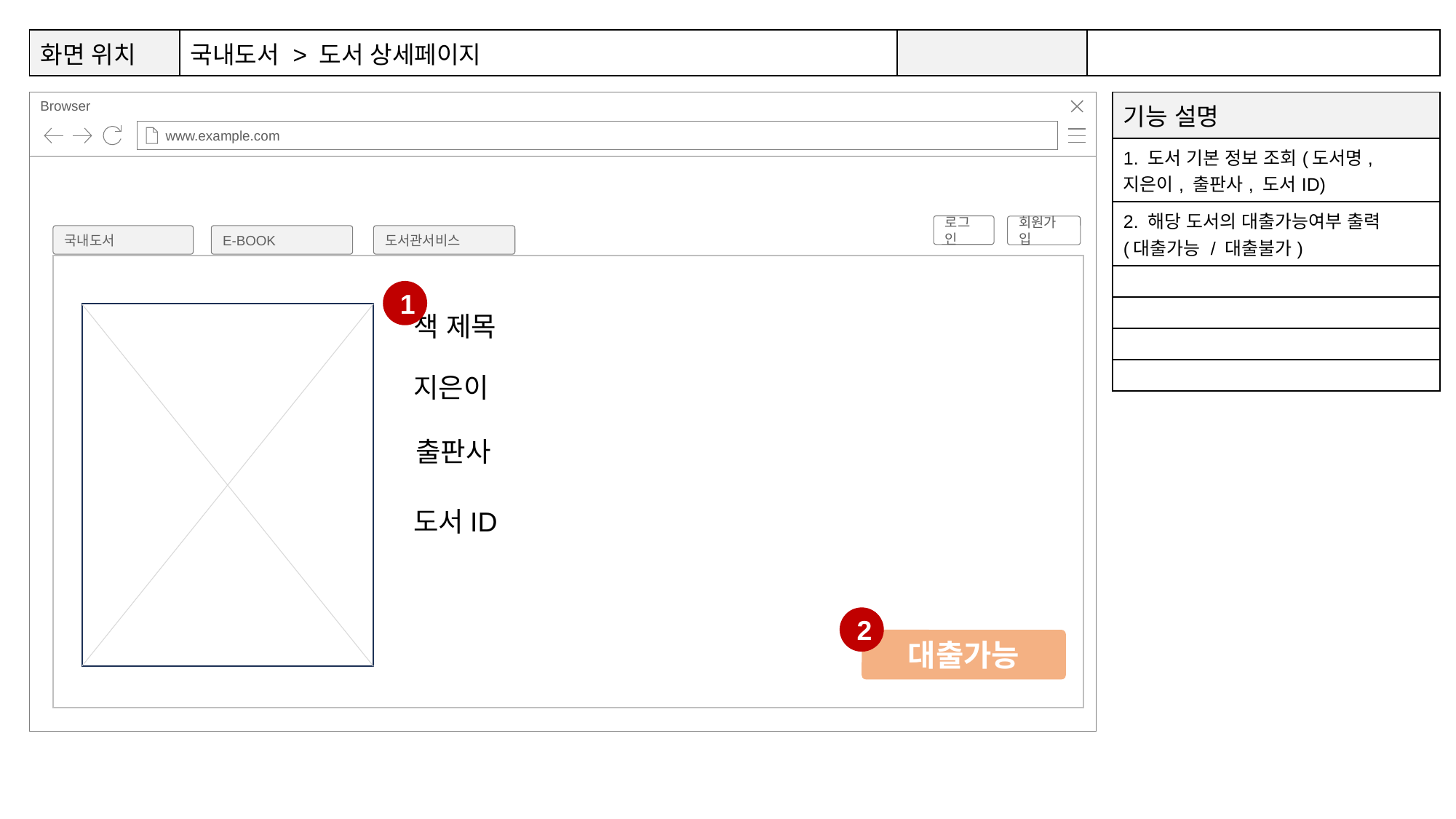

| 화면 위치 | 국내도서 > 도서 상세페이지 |  |  |
| --- | --- | --- | --- |
3
4
5
8
9
6
7
| 기능 설명 |
| --- |
| 1. 도서 기본 정보 조회(도서명, 지은이, 출판사, 도서ID) |
| 2. 해당 도서의 대출가능여부 출력 (대출가능 / 대출불가) |
|  |
|  |
|  |
|  |
로그인
회원가입
국내도서
E-BOOK
도서관서비스

1

책 제목
지은이
출판사
도서ID
2
대출가능